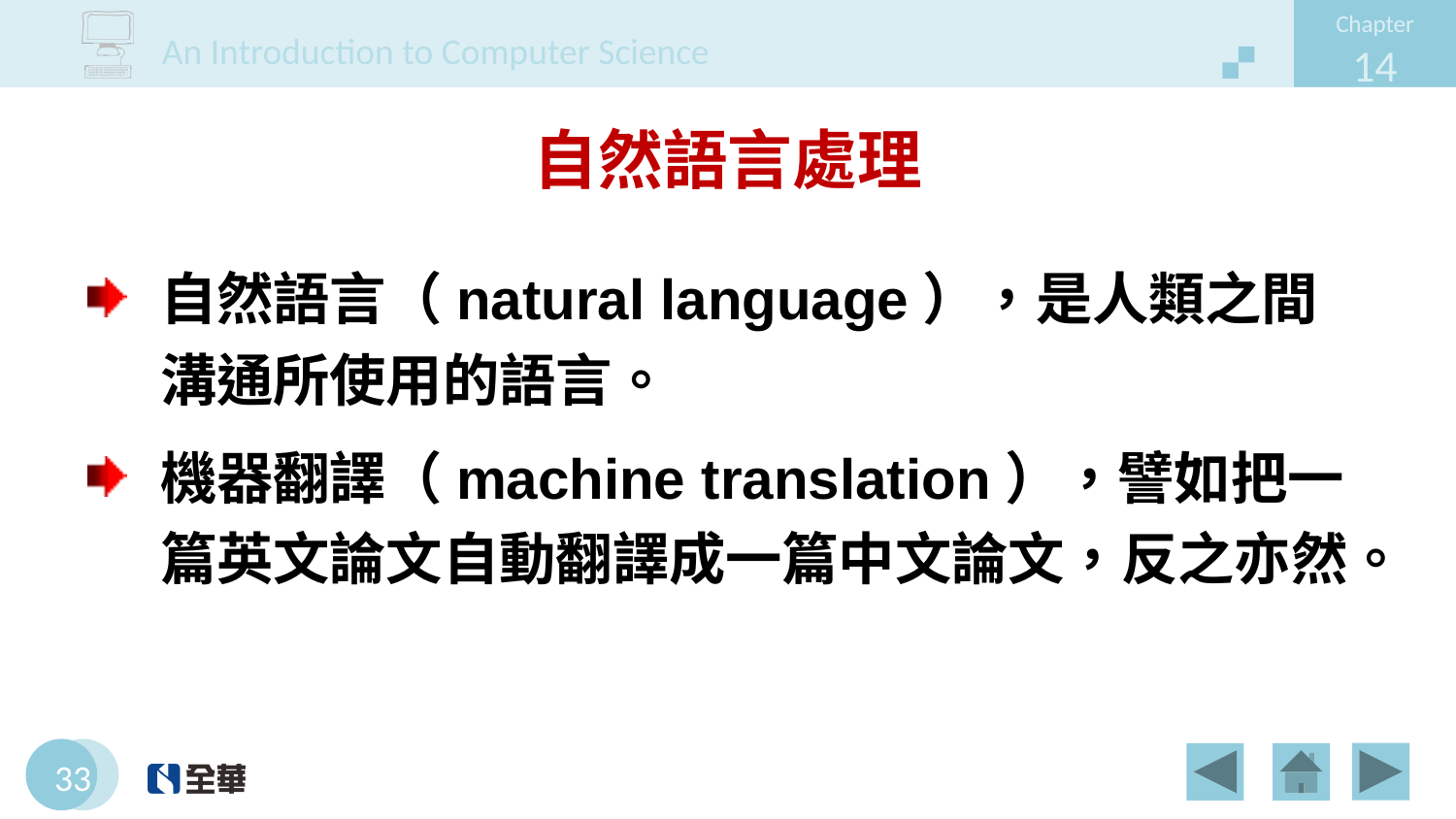

# 自然語言處理
自然語言（natural language），是人類之間溝通所使用的語言。
機器翻譯（machine translation），譬如把一篇英文論文自動翻譯成一篇中文論文，反之亦然。